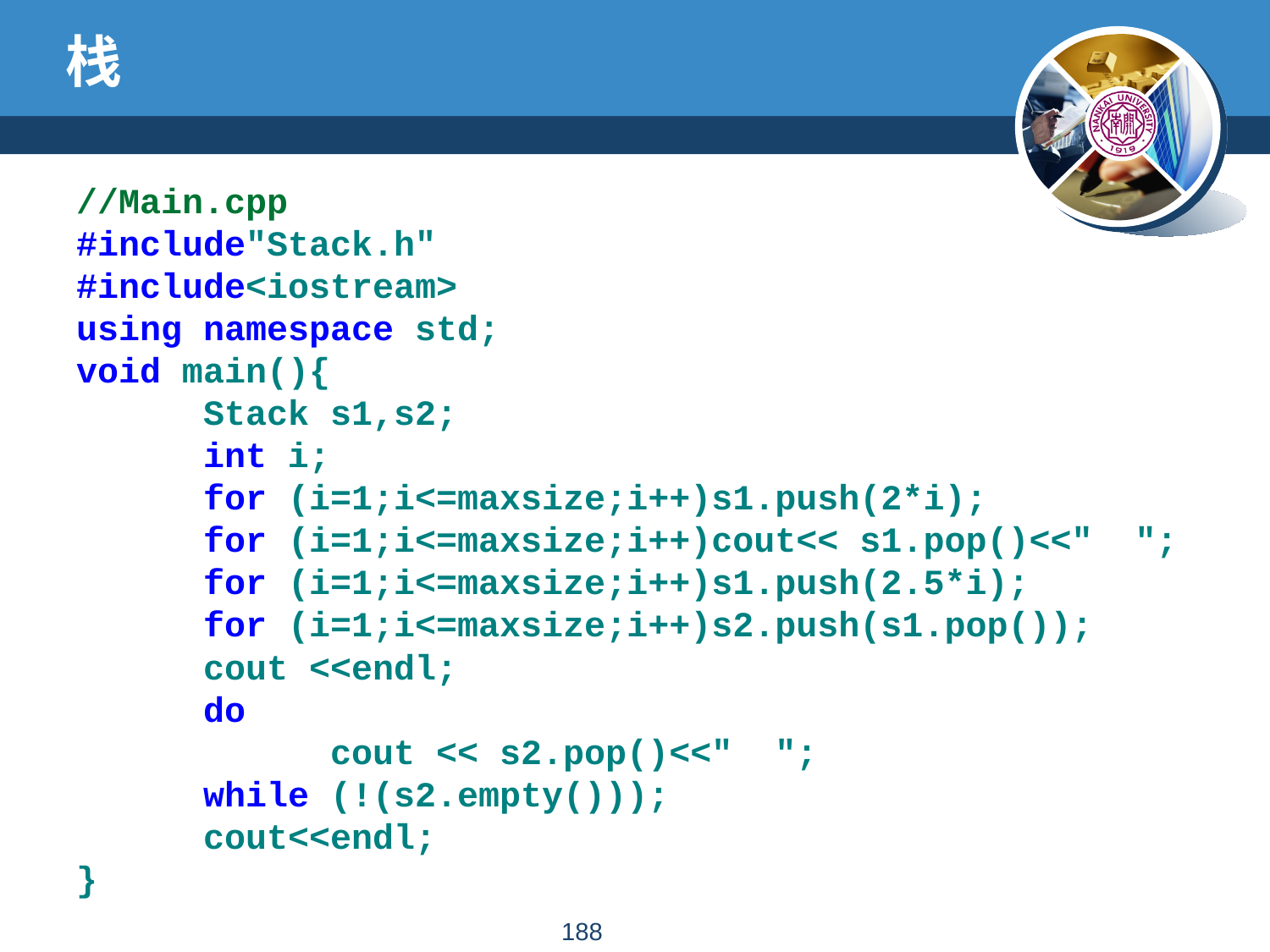

188
# 栈
//Main.cpp
#include"Stack.h"
#include<iostream>
using namespace std;
void main(){
	Stack s1,s2;
	int i;
	for (i=1;i<=maxsize;i++)s1.push(2*i);
	for (i=1;i<=maxsize;i++)cout<< s1.pop()<<"  ";
	for (i=1;i<=maxsize;i++)s1.push(2.5*i);
	for (i=1;i<=maxsize;i++)s2.push(s1.pop());
	cout <<endl;
	do
		cout << s2.pop()<<"  ";
	while (!(s2.empty()));
	cout<<endl;
}